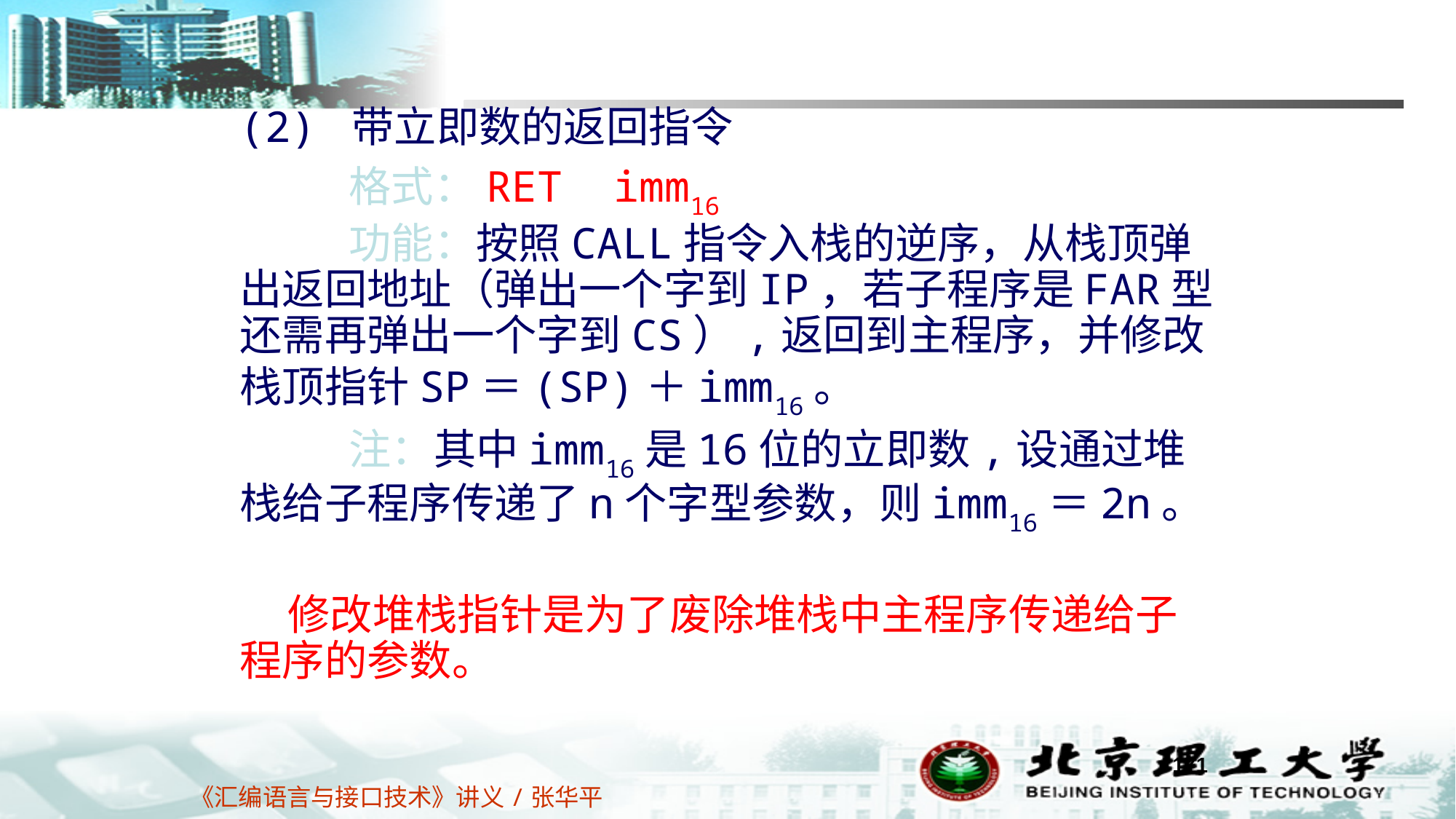

(2) 带立即数的返回指令
	格式：RET  imm16
	功能：按照CALL指令入栈的逆序，从栈顶弹出返回地址（弹出一个字到IP，若子程序是FAR型还需再弹出一个字到CS）,返回到主程序，并修改栈顶指针SP＝(SP)＋imm16。
	注：其中imm16是16位的立即数,设通过堆栈给子程序传递了n个字型参数，则imm16＝2n。

    修改堆栈指针是为了废除堆栈中主程序传递给子程序的参数。
171